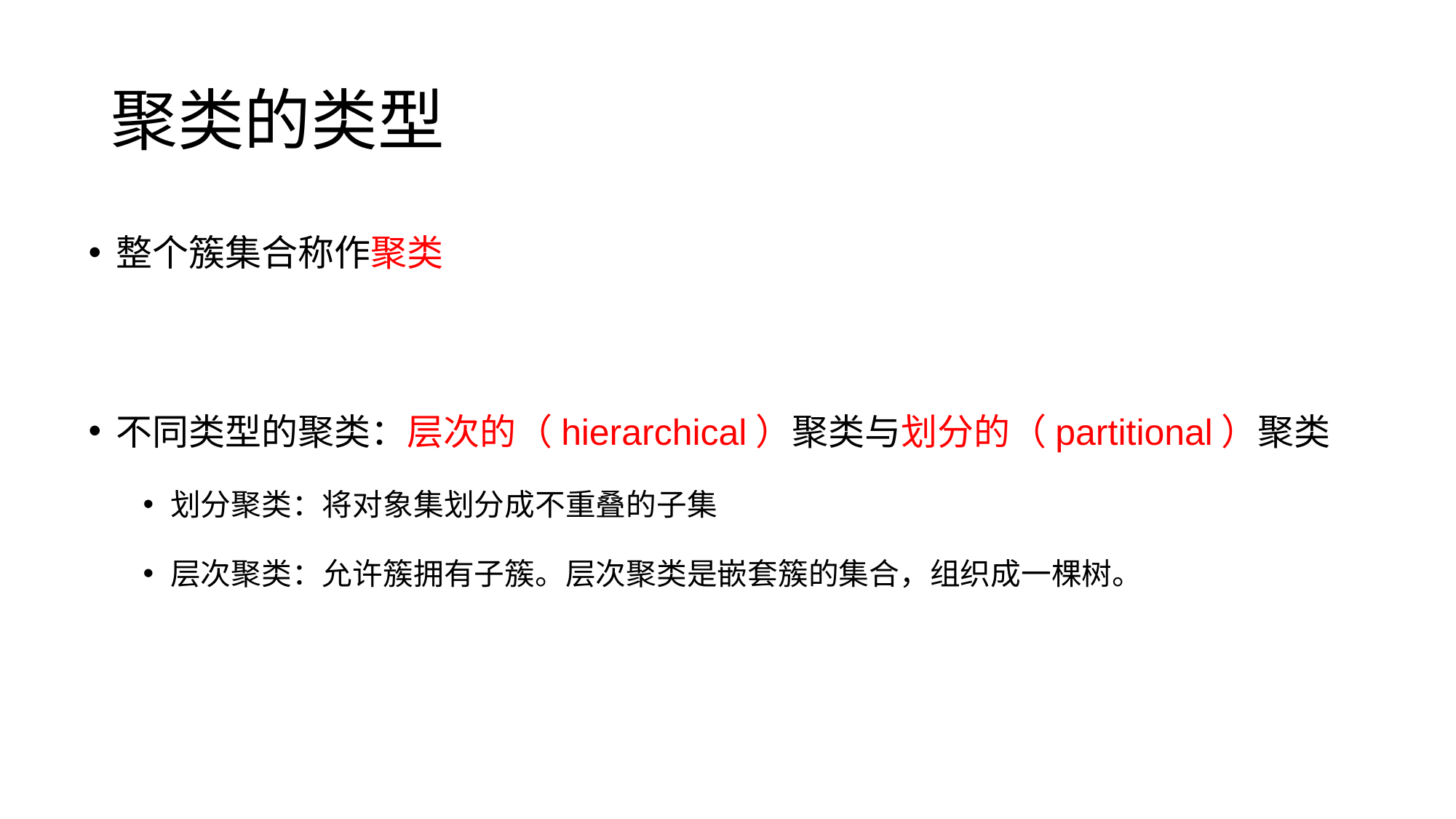

# 聚类的类型
整个簇集合称作聚类

不同类型的聚类：层次的（hierarchical）聚类与划分的（partitional）聚类
划分聚类：将对象集划分成不重叠的子集
层次聚类：允许簇拥有子簇。层次聚类是嵌套簇的集合，组织成一棵树。